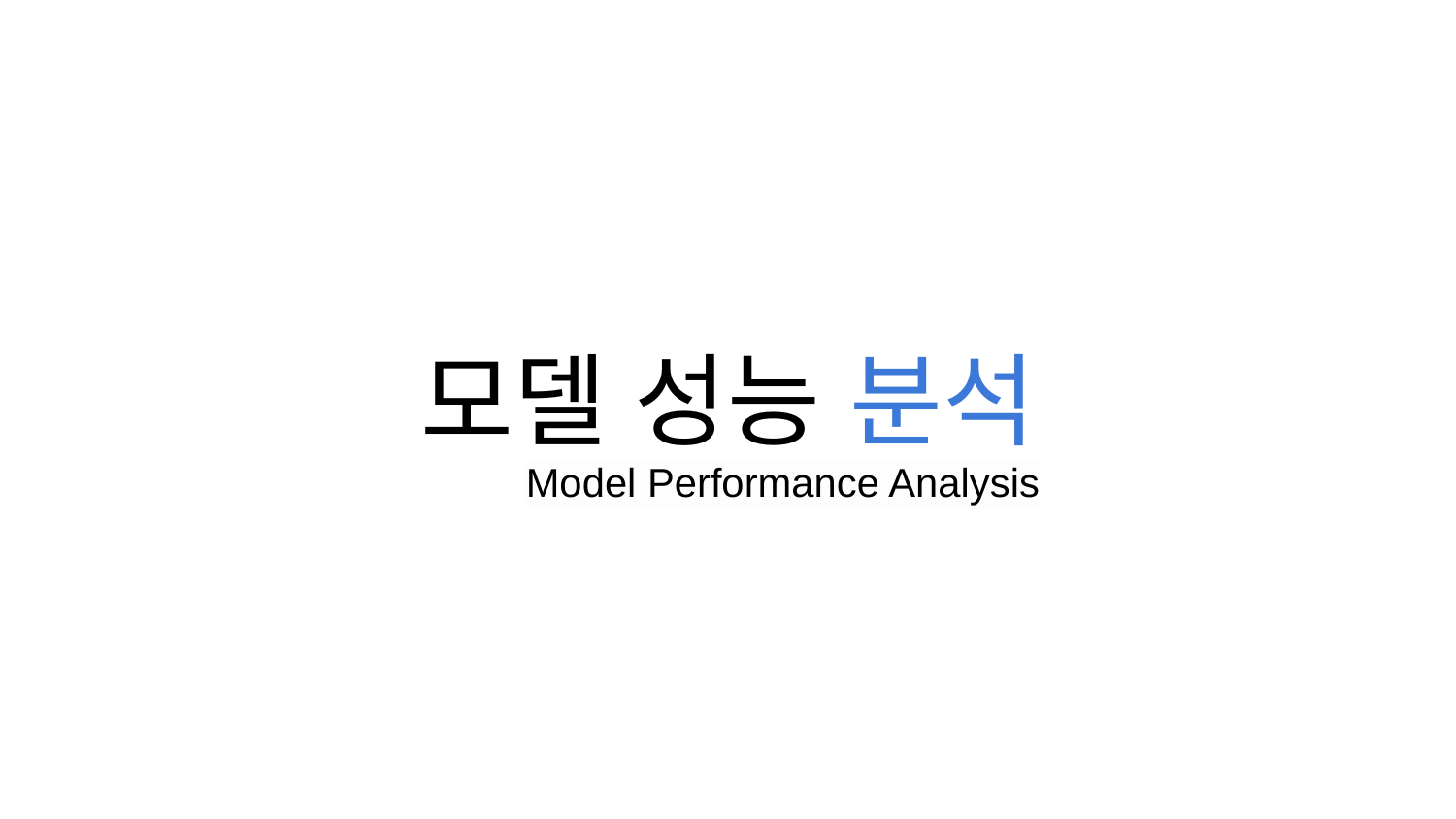

# 모델 성능 분석
Model Performance Analysis